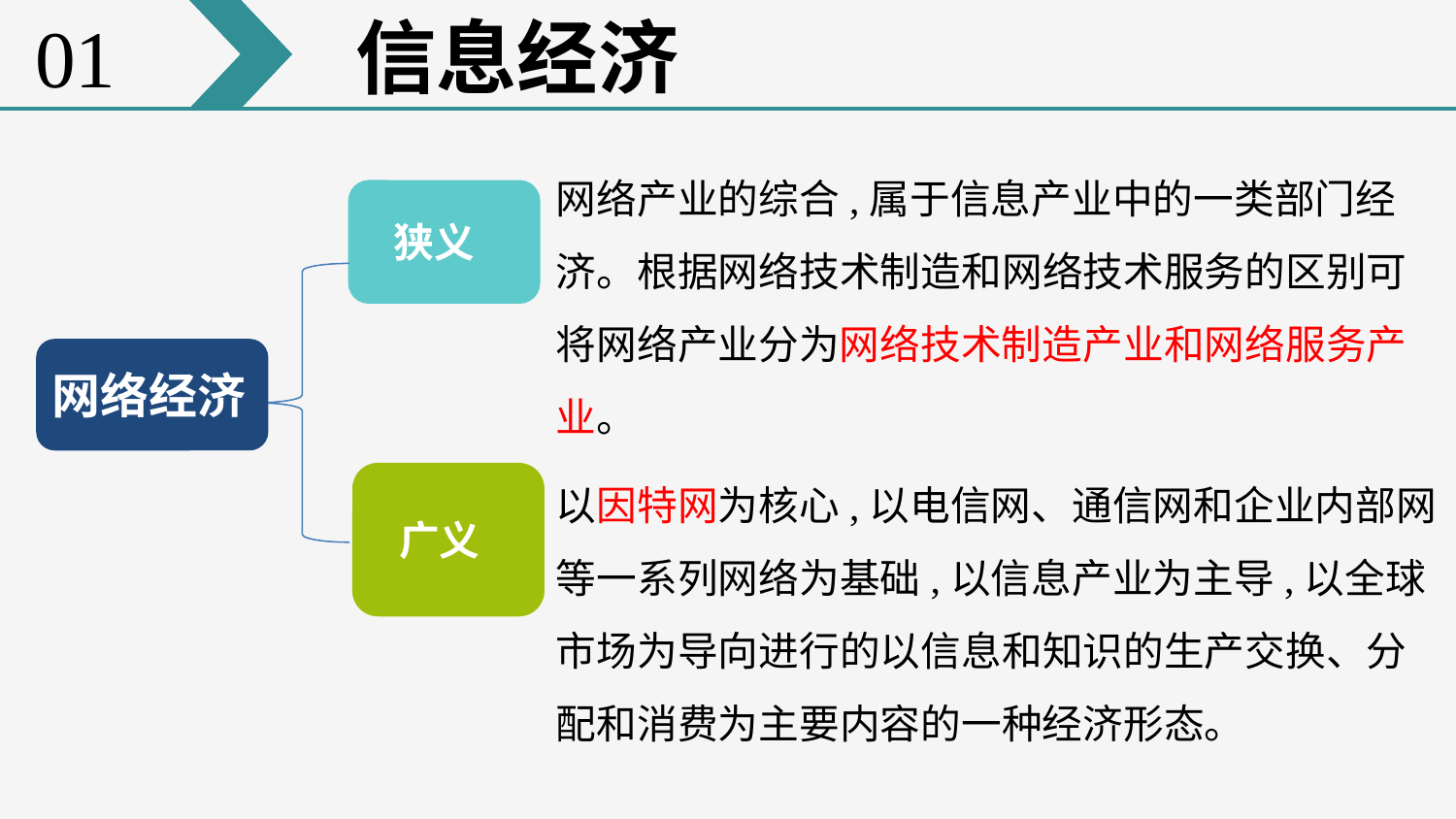

01
 信息经济
网络产业的综合,属于信息产业中的一类部门经济。根据网络技术制造和网络技术服务的区别可将网络产业分为网络技术制造产业和网络服务产业。

狭义

网络经济
以因特网为核心,以电信网、通信网和企业内部网等一系列网络为基础,以信息产业为主导,以全球市场为导向进行的以信息和知识的生产交换、分配和消费为主要内容的一种经济形态。

广义